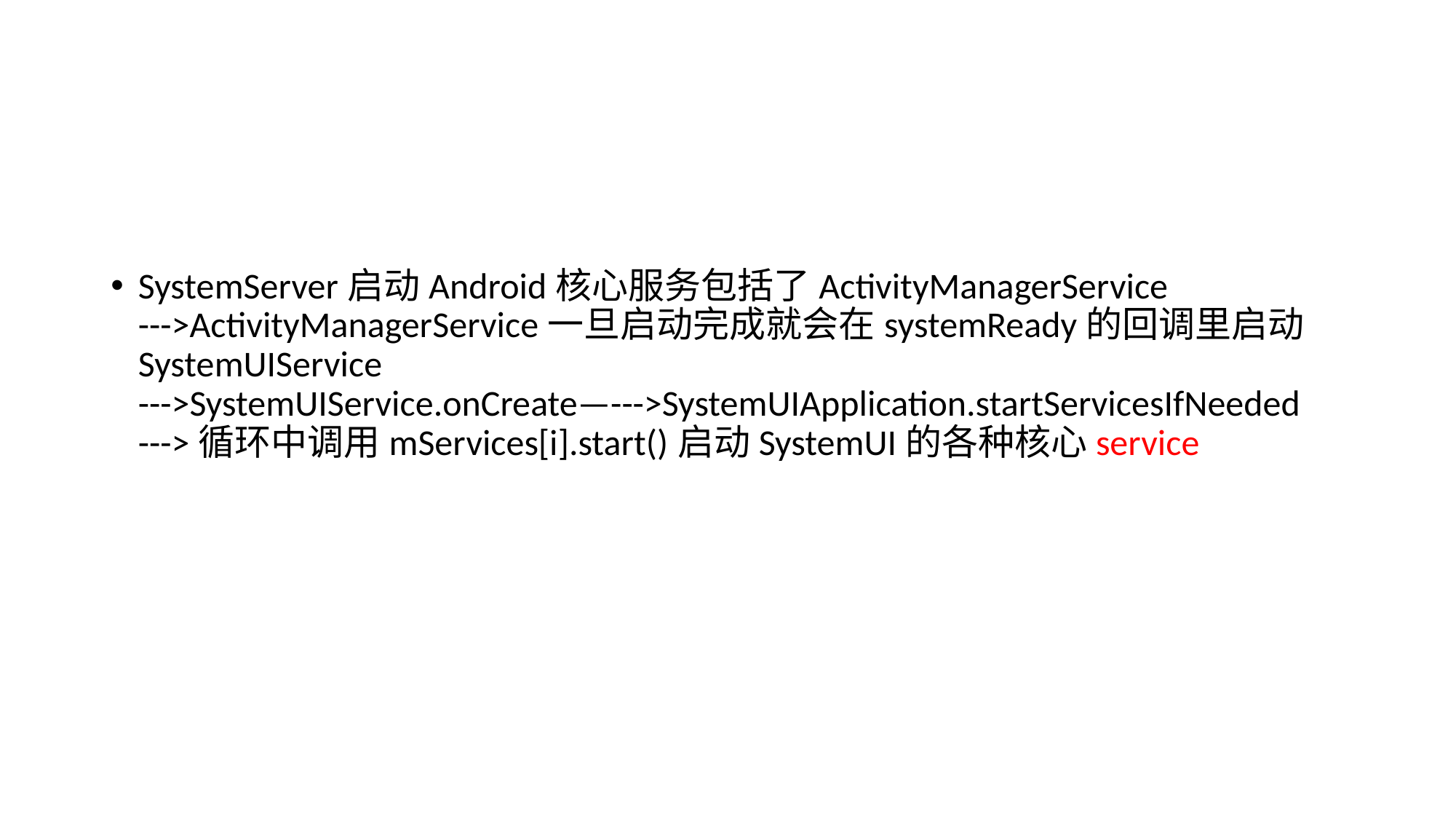

SystemServer启动Android核心服务包括了ActivityManagerService
--->ActivityManagerService一旦启动完成就会在systemReady的回调里启动SystemUIService
--->SystemUIService.onCreate—--->SystemUIApplication.startServicesIfNeeded
--->循环中调用mServices[i].start()启动SystemUI的各种核心service